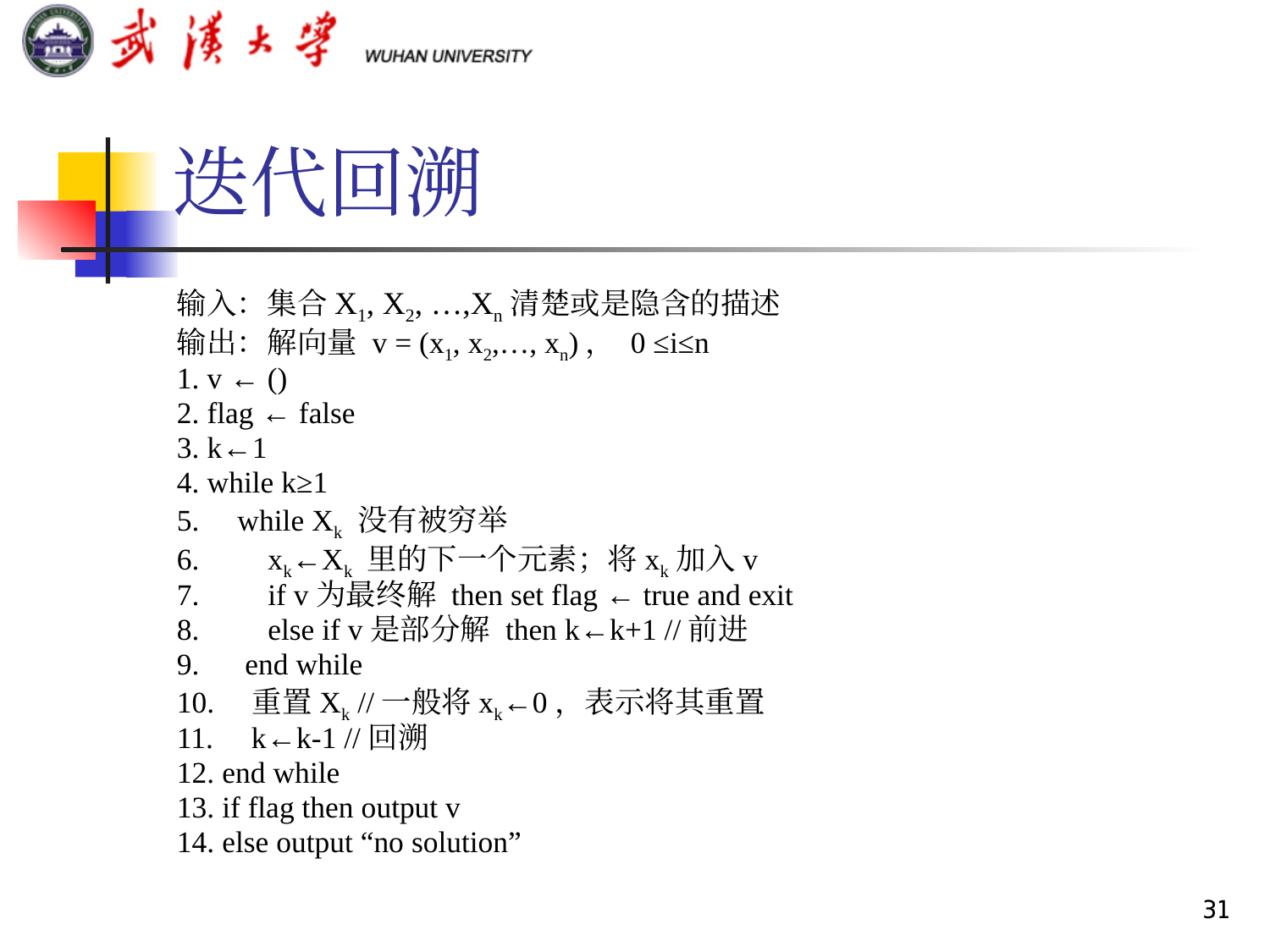

# 迭代回溯
输入：集合X1, X2, …,Xn清楚或是隐含的描述
输出：解向量 v = (x1, x2,…, xn)， 0 ≤i≤n
1. v ← ()
2. flag ← false
3. k←1
4. while k≥1
5.     while Xk 没有被穷举
6.         xk←Xk 里的下一个元素；将xk加入v
7.         if v为最终解 then set flag ← true and exit
8.         else if v是部分解 then k←k+1 //前进
9.      end while
10.    重置Xk //一般将xk←0，表示将其重置
11.     k←k-1 //回溯
12. end while
13. if flag then output v
14. else output “no solution”
31